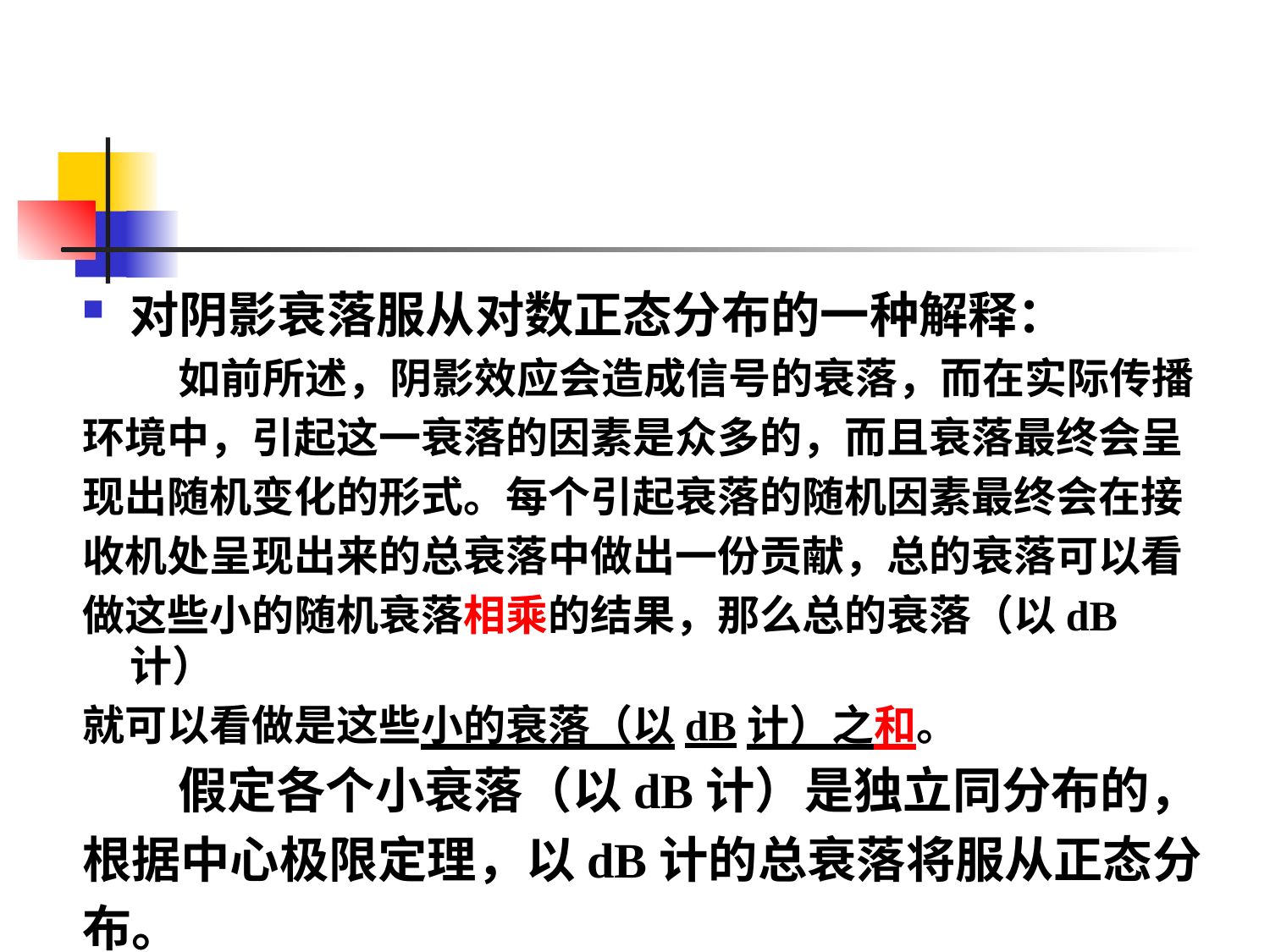

#
对阴影衰落服从对数正态分布的一种解释：
         如前所述，阴影效应会造成信号的衰落，而在实际传播
环境中，引起这一衰落的因素是众多的，而且衰落最终会呈
现出随机变化的形式。每个引起衰落的随机因素最终会在接
收机处呈现出来的总衰落中做出一份贡献，总的衰落可以看
做这些小的随机衰落相乘的结果，那么总的衰落（以dB计）
就可以看做是这些小的衰落（以dB计）之和。
         假定各个小衰落（以dB计）是独立同分布的，
根据中心极限定理，以dB计的总衰落将服从正态分
布。